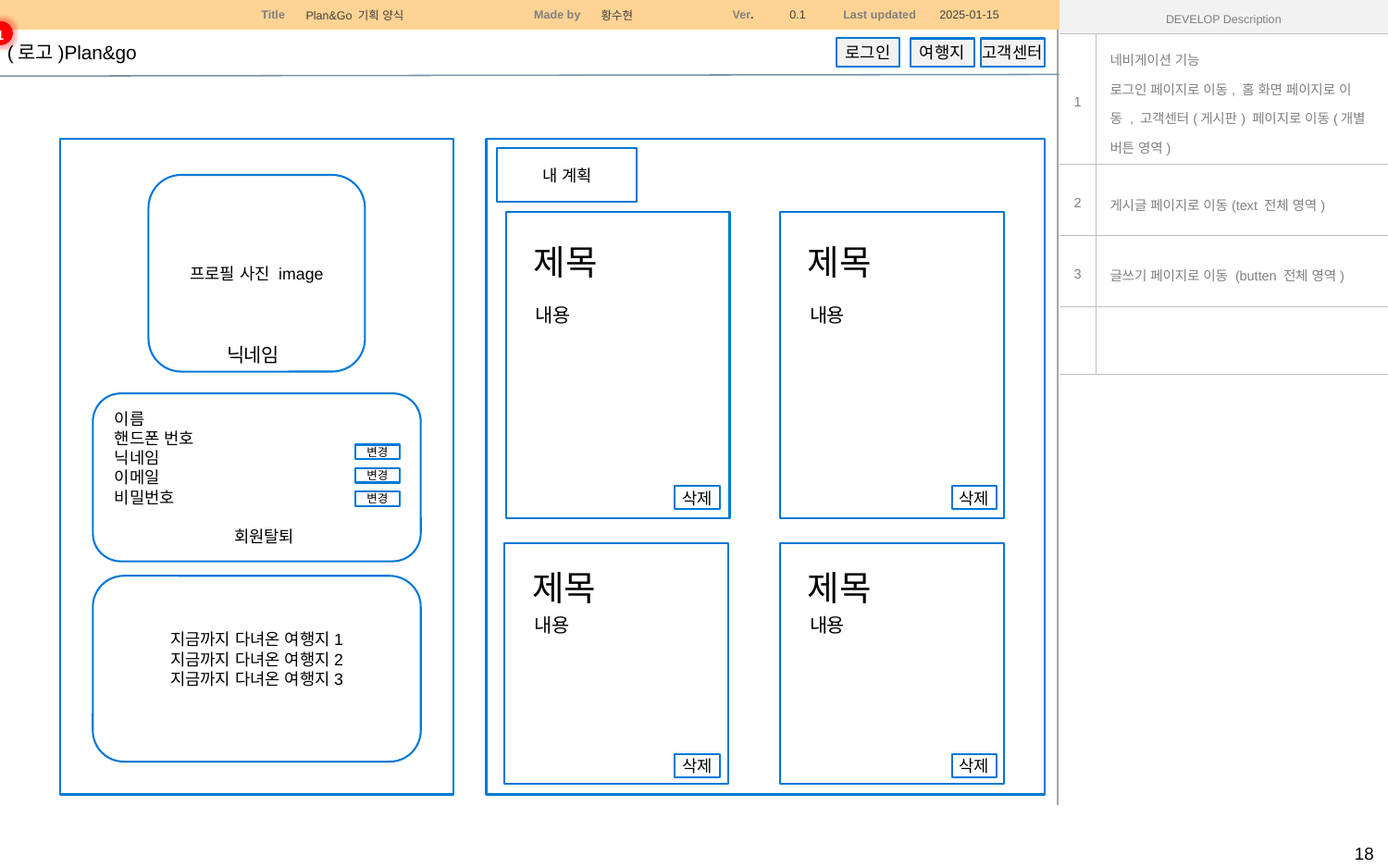

| DEVELOP Description |  |
| --- | --- |
| 1 | 네비게이션 기능 로그인 페이지로 이동, 홈 화면 페이지로 이동 , 고객센터(게시판) 페이지로 이동(개별 버튼 영역) |
| 2 | 게시글 페이지로 이동(text 전체 영역) |
| 3 | 글쓰기 페이지로 이동 (butten 전체 영역) |
|  |  |
1

(로고)Plan&go
로그인
여행지
고객센터

내 계획
프로필 사진 image

제목
내용

제목
내용
닉네임
이름
핸드폰 번호
닉네임
이메일
비밀번호

                         회원탈퇴
변경
변경
삭제
삭제
변경

제목
내용

제목
내용
지금까지 다녀온 여행지1
지금까지 다녀온 여행지2
지금까지 다녀온 여행지3

삭제
삭제